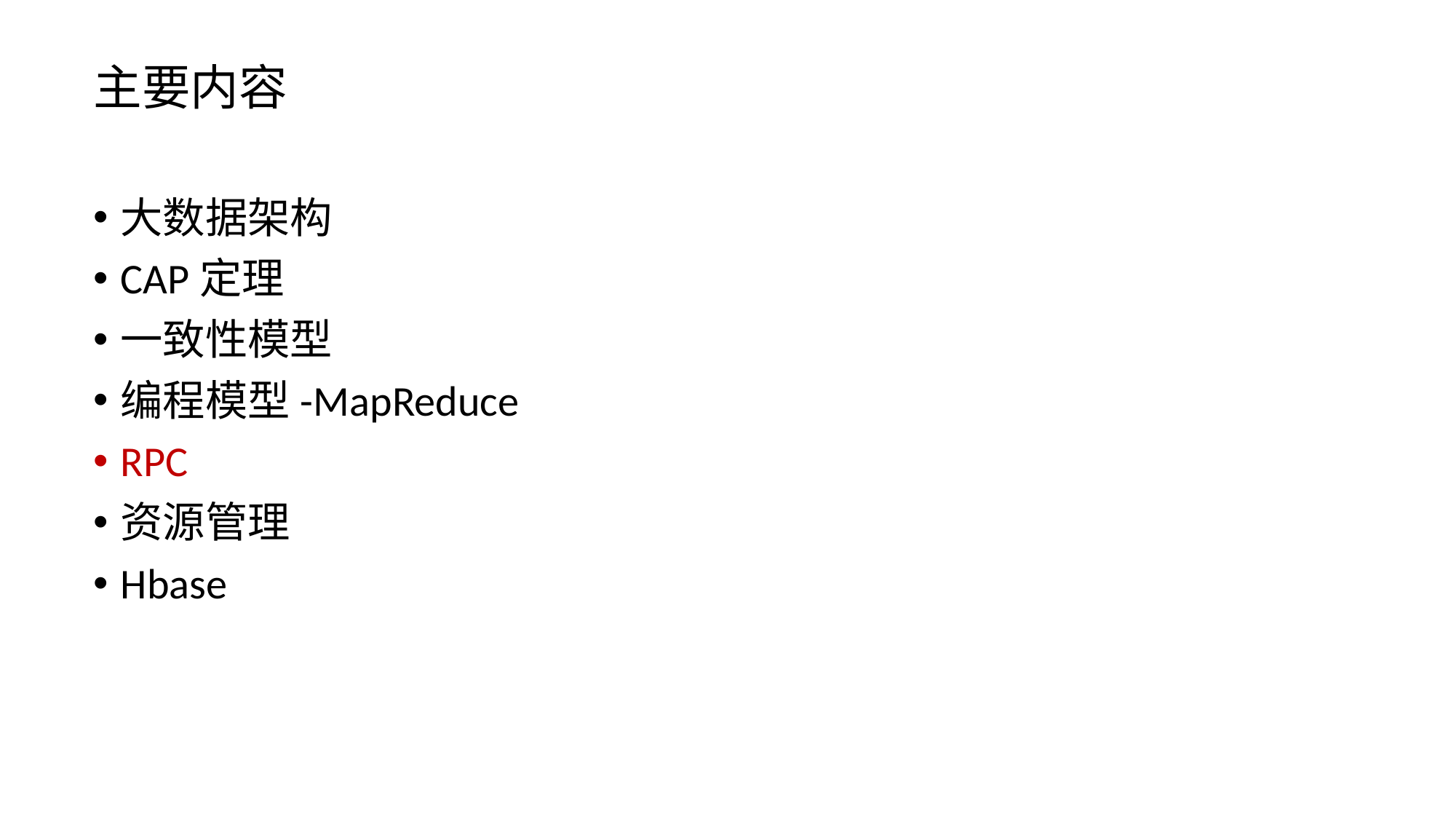

# 主要内容
大数据架构
CAP定理
一致性模型
编程模型-MapReduce
RPC
资源管理
Hbase